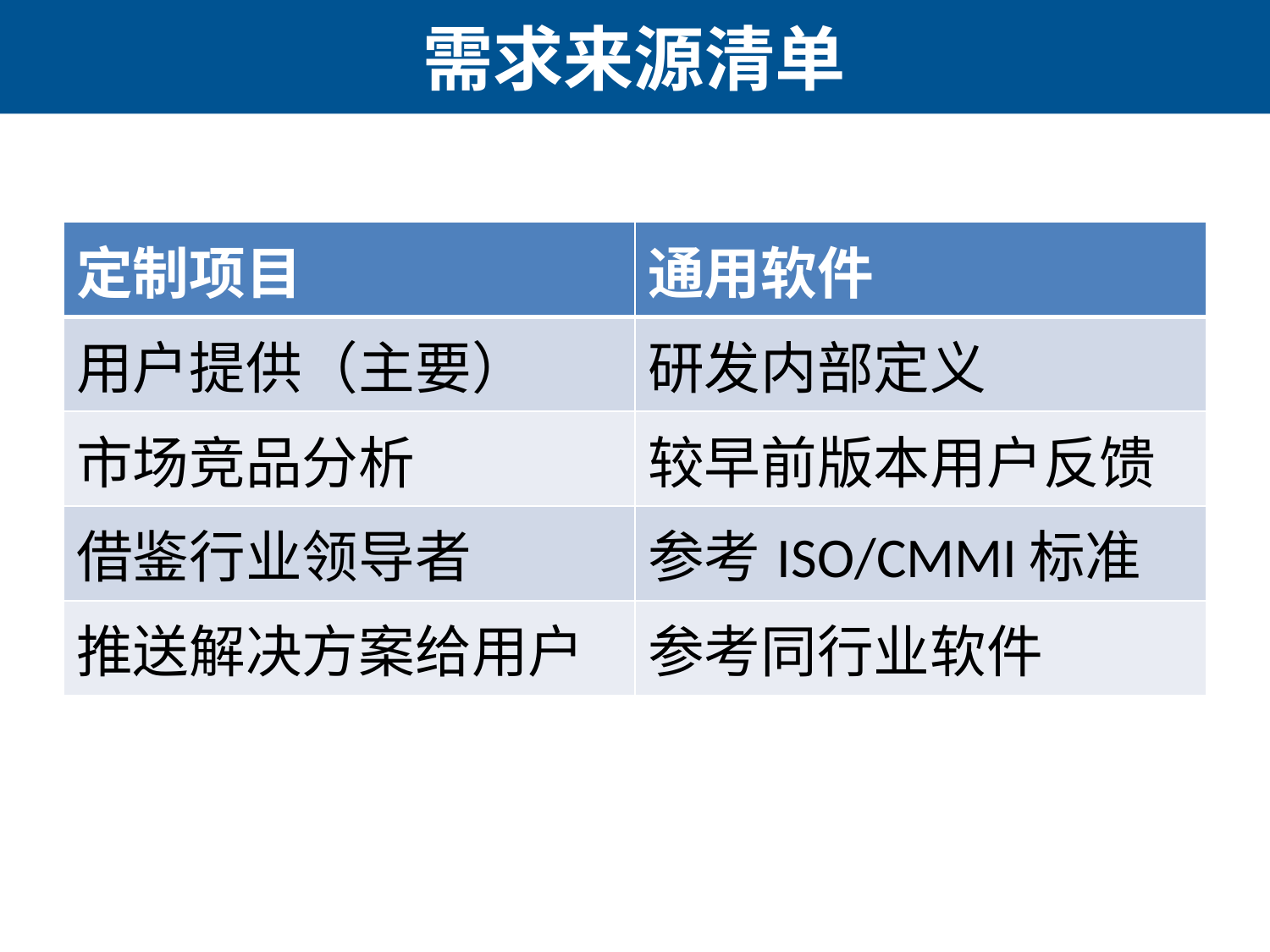

# 需求来源清单
| 定制项目 | 通用软件 |
| --- | --- |
| 用户提供（主要） | 研发内部定义 |
| 市场竞品分析 | 较早前版本用户反馈 |
| 借鉴行业领导者 | 参考ISO/CMMI标准 |
| 推送解决方案给用户 | 参考同行业软件 |